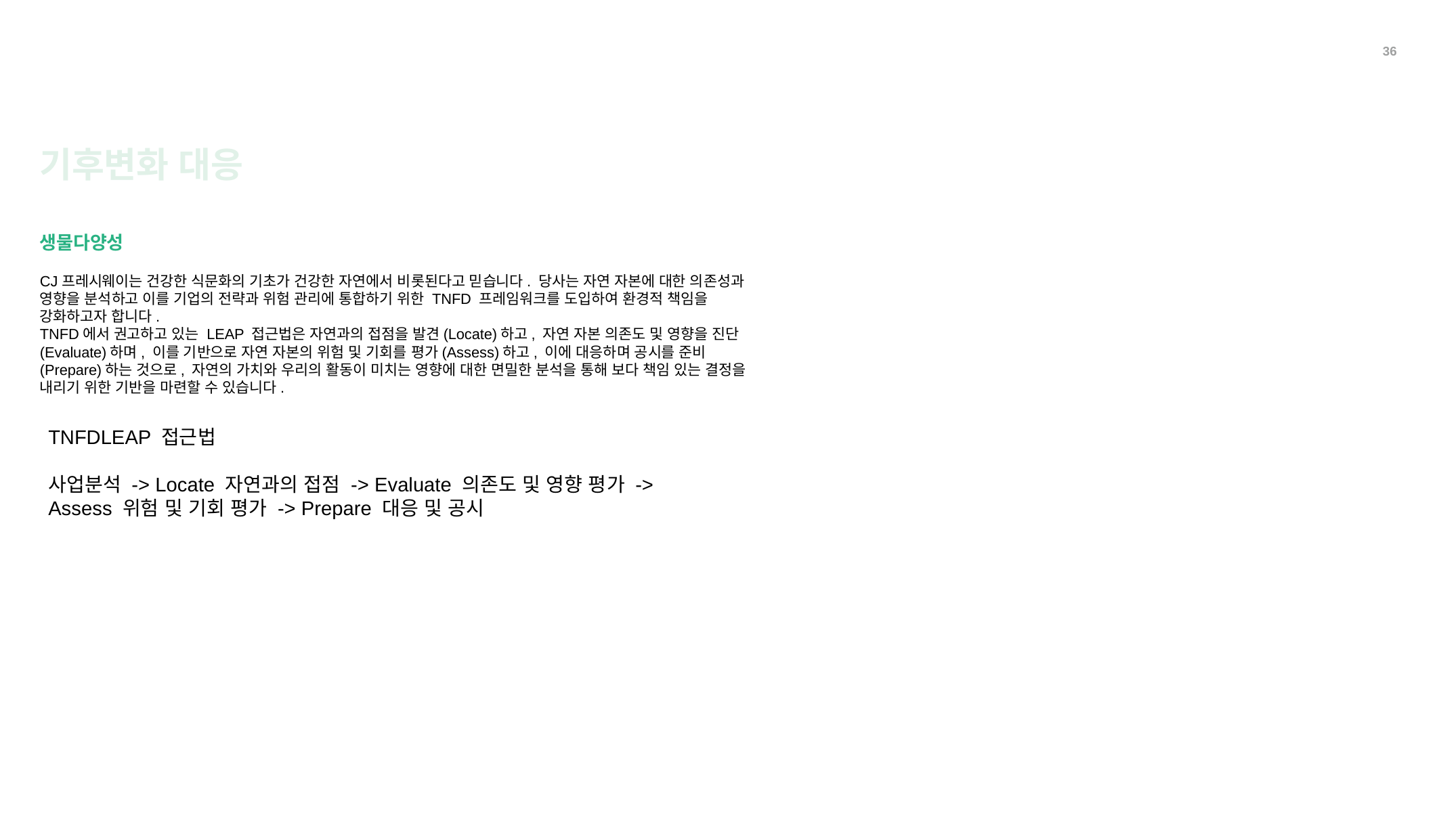

36
기후변화 대응
생물다양성
CJ프레시웨이는 건강한 식문화의 기초가 건강한 자연에서 비롯된다고 믿습니다. 당사는 자연 자본에 대한 의존성과 영향을 분석하고 이를 기업의 전략과 위험 관리에 통합하기 위한 TNFD 프레임워크를 도입하여 환경적 책임을 강화하고자 합니다.
TNFD에서 권고하고 있는 LEAP 접근법은 자연과의 접점을 발견(Locate)하고, 자연 자본 의존도 및 영향을 진단(Evaluate)하며, 이를 기반으로 자연 자본의 위험 및 기회를 평가(Assess)하고, 이에 대응하며 공시를 준비(Prepare)하는 것으로, 자연의 가치와 우리의 활동이 미치는 영향에 대한 면밀한 분석을 통해 보다 책임 있는 결정을 내리기 위한 기반을 마련할 수 있습니다.
TNFDLEAP 접근법

사업분석 -> Locate 자연과의 접점 -> Evaluate 의존도 및 영향 평가 ->
Assess 위험 및 기회 평가 -> Prepare 대응 및 공시